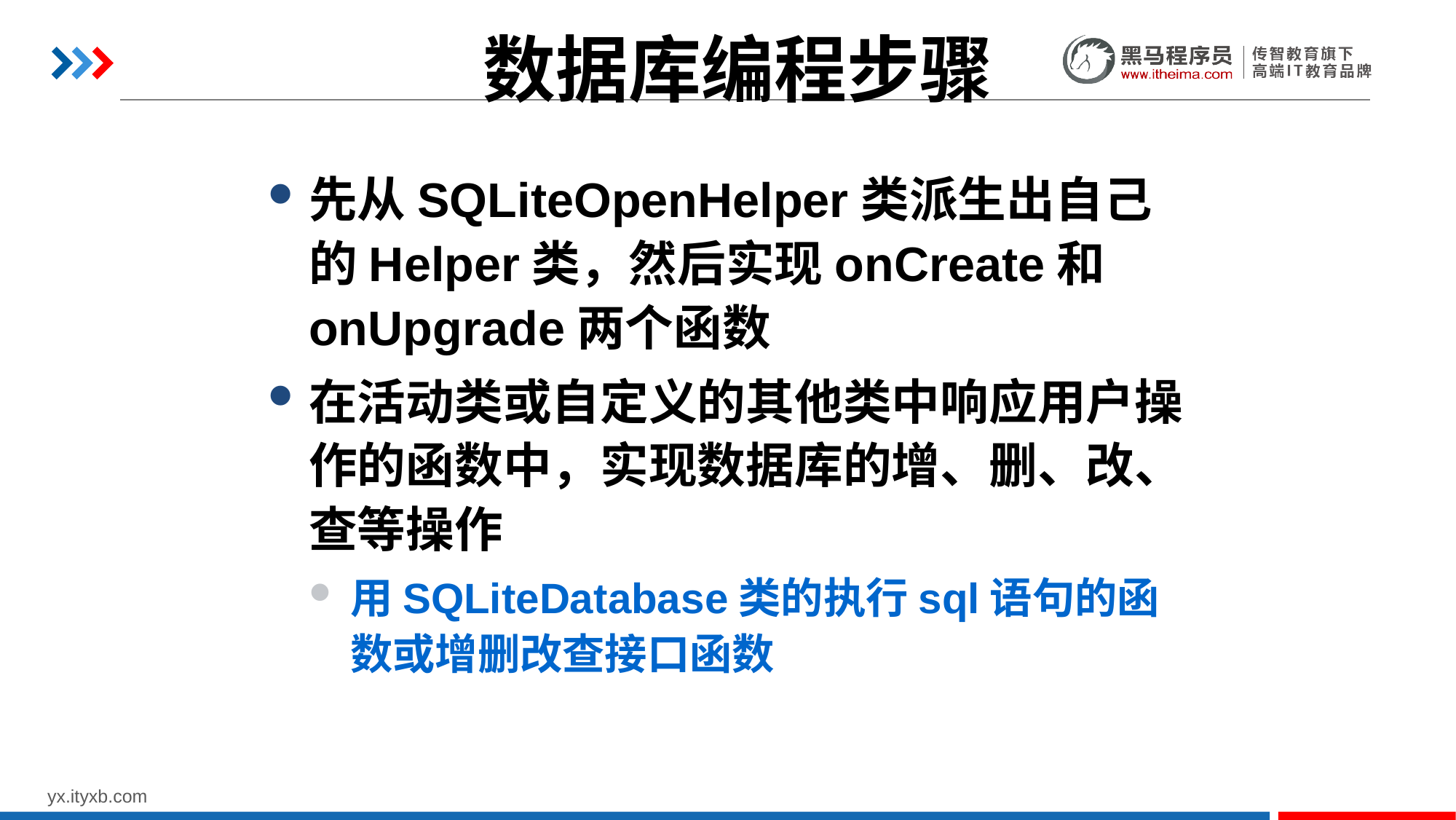

# 数据库编程步骤
先从SQLiteOpenHelper类派生出自己的Helper类，然后实现onCreate和onUpgrade两个函数
在活动类或自定义的其他类中响应用户操作的函数中，实现数据库的增、删、改、查等操作
用SQLiteDatabase类的执行sql语句的函数或增删改查接口函数